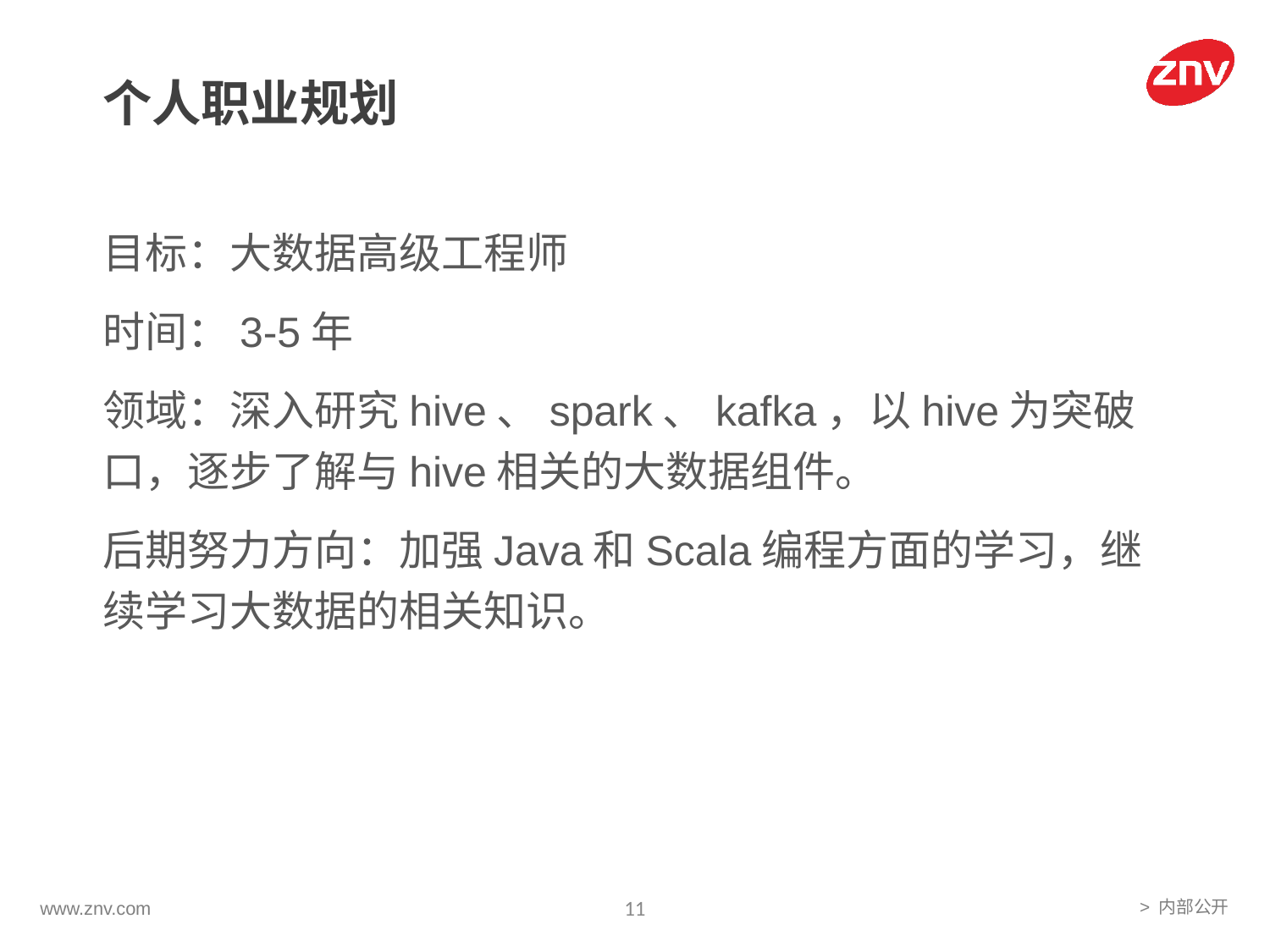

# 个人职业规划
目标：大数据高级工程师
时间：3-5年
领域：深入研究hive、spark、kafka，以hive为突破口，逐步了解与hive相关的大数据组件。
后期努力方向：加强Java和Scala编程方面的学习，继续学习大数据的相关知识。
11